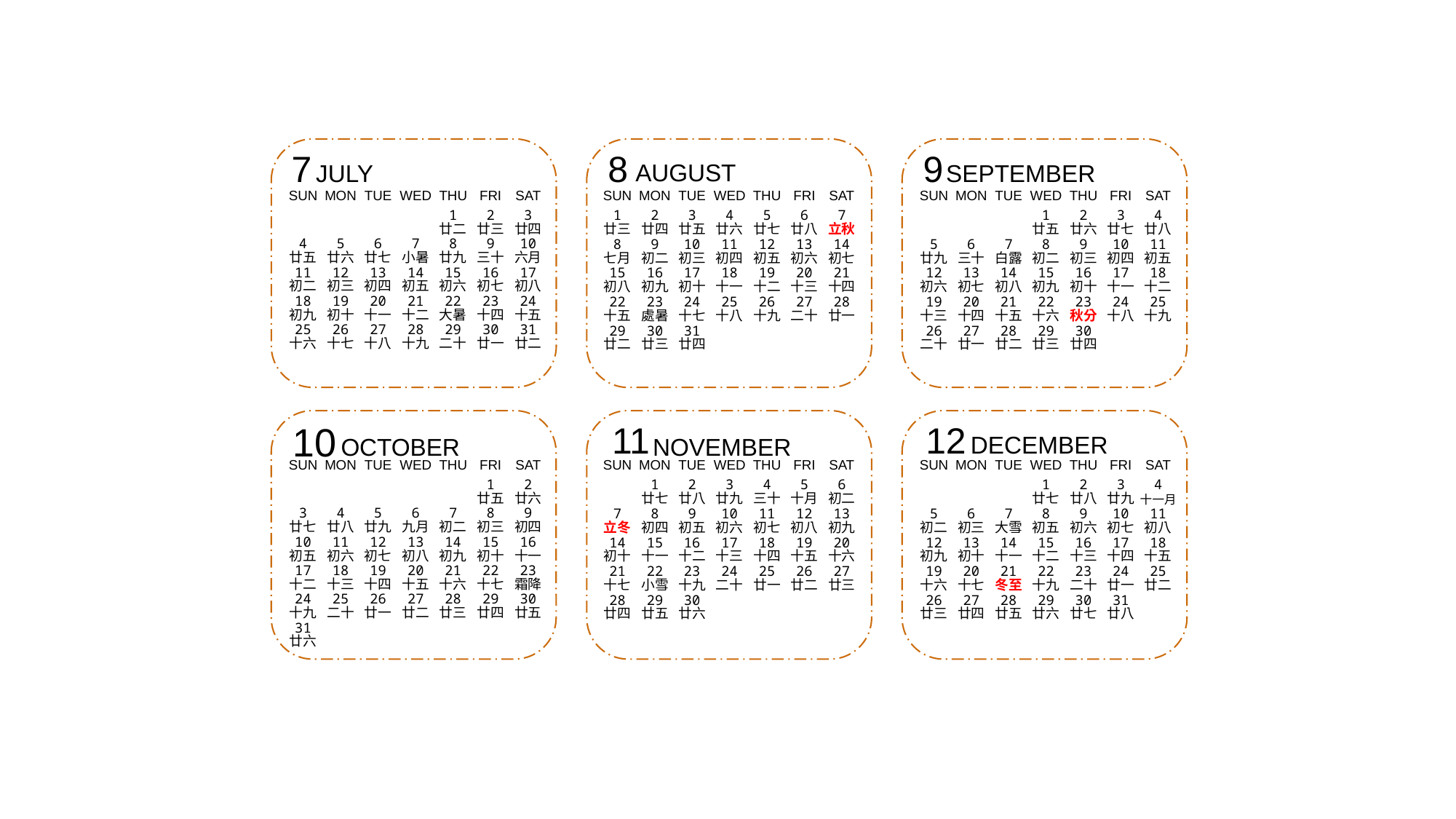

7
JULY

8
AUGUST

9
SEPTEMBER
| SUN | MON | TUE | WED | THU | FRI | SAT |
| --- | --- | --- | --- | --- | --- | --- |
| 1 廿三 | 2 廿四 | 3 廿五 | 4 廿六 | 5 廿七 | 6 廿八 | 7 立秋 |
| 8 七月 | 9 初二 | 10 初三 | 11 初四 | 12 初五 | 13 初六 | 14 初七 |
| 15 初八 | 16 初九 | 17 初十 | 18 十一 | 19 十二 | 20 十三 | 21 十四 |
| 22 十五 | 23 處暑 | 24 十七 | 25 十八 | 26 十九 | 27 二十 | 28 廿一 |
| 29 廿二 | 30 廿三 | 31 廿四 |  |  |  |  |
|  |  |  |  |  |  |  |
| SUN | MON | TUE | WED | THU | FRI | SAT |
| --- | --- | --- | --- | --- | --- | --- |
|  |  |  | 1 廿五 | 2 廿六 | 3 廿七 | 4 廿八 |
| 5 廿九 | 6 三十 | 7 白露 | 8 初二 | 9 初三 | 10 初四 | 11 初五 |
| 12 初六 | 13 初七 | 14 初八 | 15 初九 | 16 初十 | 17 十一 | 18 十二 |
| 19 十三 | 20 十四 | 21 十五 | 22 十六 | 23 秋分 | 24 十八 | 25 十九 |
| 26 二十 | 27 廿一 | 28 廿二 | 29 廿三 | 30 廿四 |  |  |
| SUN | MON | TUE | WED | THU | FRI | SAT |
| --- | --- | --- | --- | --- | --- | --- |
|  |  |  |  | 1 廿二 | 2 廿三 | 3 廿四 |
| 4 廿五 | 5 廿六 | 6 廿七 | 7 小暑 | 8 廿九 | 9 三十 | 10 六月 |
| 11 初二 | 12 初三 | 13 初四 | 14 初五 | 15 初六 | 16 初七 | 17 初八 |
| 18 初九 | 19 初十 | 20 十一 | 21 十二 | 22 大暑 | 23 十四 | 24 十五 |
| 25 十六 | 26 十七 | 27 十八 | 28 十九 | 29 二十 | 30 廿一 | 31 廿二 |
|  |  |  |  |  |  |  |

10
OCTOBER

11
NOVEMBER

12
DECEMBER
| SUN | MON | TUE | WED | THU | FRI | SAT |
| --- | --- | --- | --- | --- | --- | --- |
|  |  |  |  |  | 1 廿五 | 2 廿六 |
| 3 廿七 | 4 廿八 | 5 廿九 | 6 九月 | 7 初二 | 8 初三 | 9 初四 |
| 10 初五 | 11 初六 | 12 初七 | 13 初八 | 14 初九 | 15 初十 | 16 十一 |
| 17 十二 | 18 十三 | 19 十四 | 20 十五 | 21 十六 | 22 十七 | 23 霜降 |
| 24 十九 | 25 二十 | 26 廿一 | 27 廿二 | 28 廿三 | 29 廿四 | 30 廿五 |
| 31 廿六 |  |  |  |  |  |  |
| SUN | MON | TUE | WED | THU | FRI | SAT |
| --- | --- | --- | --- | --- | --- | --- |
|  | 1 廿七 | 2 廿八 | 3 廿九 | 4 三十 | 5 十月 | 6 初二 |
| 7 立冬 | 8 初四 | 9 初五 | 10 初六 | 11 初七 | 12 初八 | 13 初九 |
| 14 初十 | 15 十一 | 16 十二 | 17 十三 | 18 十四 | 19 十五 | 20 十六 |
| 21 十七 | 22 小雪 | 23 十九 | 24 二十 | 25 廿一 | 26 廿二 | 27 廿三 |
| 28 廿四 | 29 廿五 | 30 廿六 |  |  |  |  |
|  |  |  |  |  |  |  |
| SUN | MON | TUE | WED | THU | FRI | SAT |
| --- | --- | --- | --- | --- | --- | --- |
|  |  |  | 1 廿七 | 2 廿八 | 3 廿九 | 4 十一月 |
| 5 初二 | 6 初三 | 7 大雪 | 8 初五 | 9 初六 | 10 初七 | 11 初八 |
| 12 初九 | 13 初十 | 14 十一 | 15 十二 | 16 十三 | 17 十四 | 18 十五 |
| 19 十六 | 20 十七 | 21 冬至 | 22 十九 | 23 二十 | 24 廿一 | 25 廿二 |
| 26 廿三 | 27 廿四 | 28 廿五 | 29 廿六 | 30 廿七 | 31 廿八 |  |
|  |  |  |  |  |  |  |